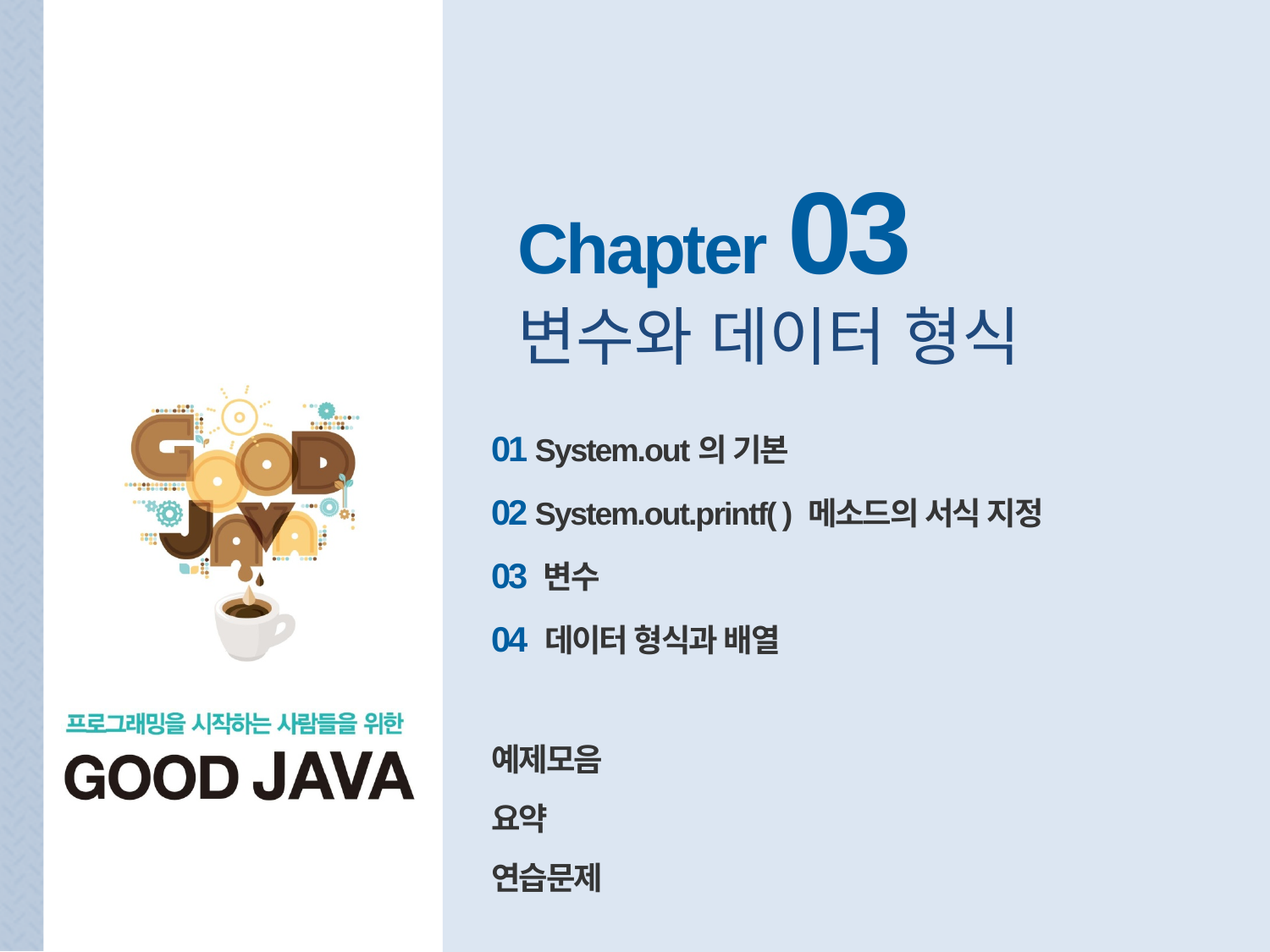

Chapter 03
변수와 데이터 형식
01 System.out의 기본
02 System.out.printf( ) 메소드의 서식 지정
03 변수
04 데이터 형식과 배열

예제모음
요약
연습문제